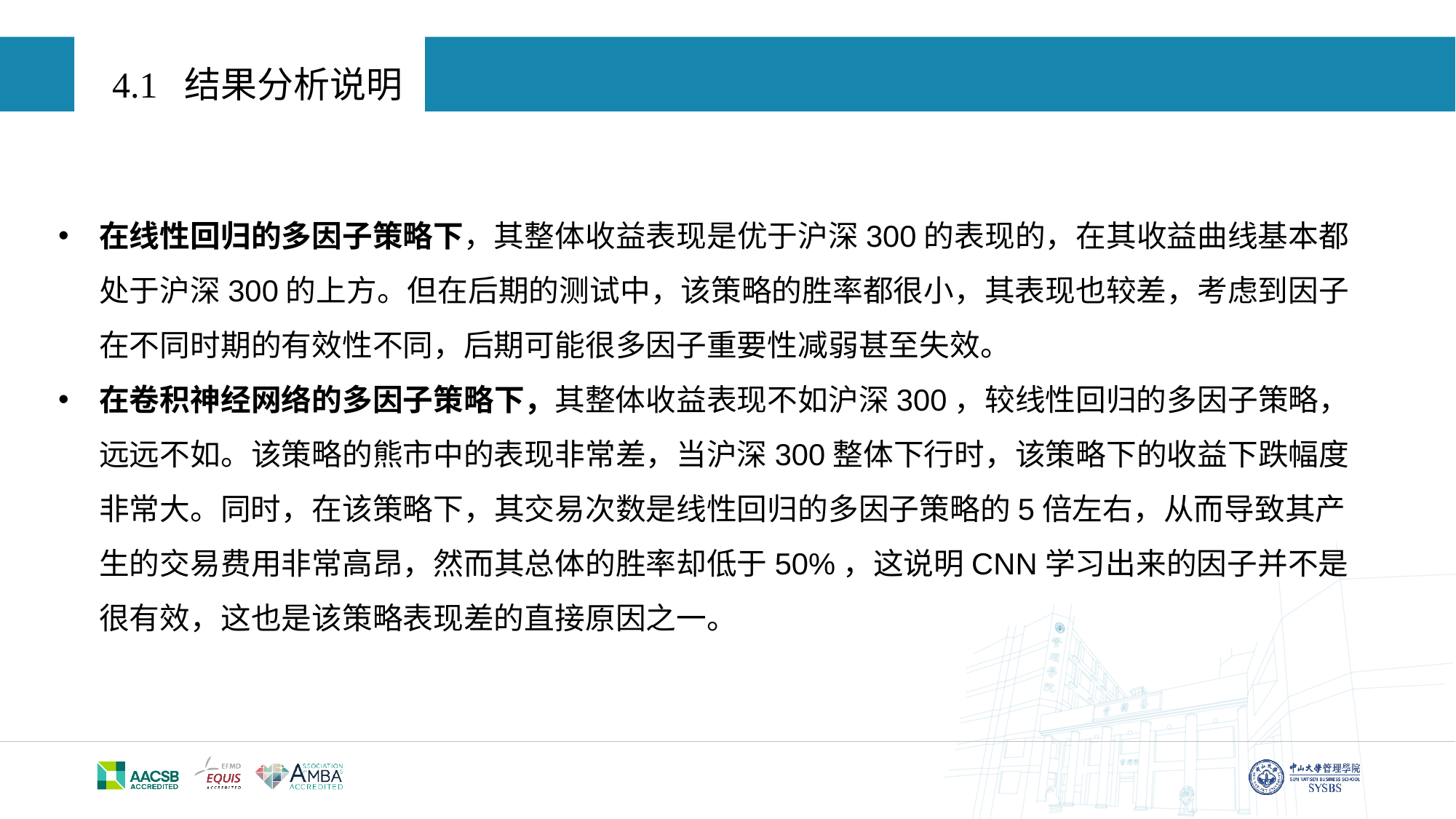

4.1  结果分析说明
在线性回归的多因子策略下，其整体收益表现是优于沪深300的表现的，在其收益曲线基本都处于沪深300的上方。但在后期的测试中，该策略的胜率都很小，其表现也较差，考虑到因子在不同时期的有效性不同，后期可能很多因子重要性减弱甚至失效。
在卷积神经网络的多因子策略下，其整体收益表现不如沪深300，较线性回归的多因子策略，远远不如。该策略的熊市中的表现非常差，当沪深300整体下行时，该策略下的收益下跌幅度非常大。同时，在该策略下，其交易次数是线性回归的多因子策略的5倍左右，从而导致其产生的交易费用非常高昂，然而其总体的胜率却低于50%，这说明CNN学习出来的因子并不是很有效，这也是该策略表现差的直接原因之一。